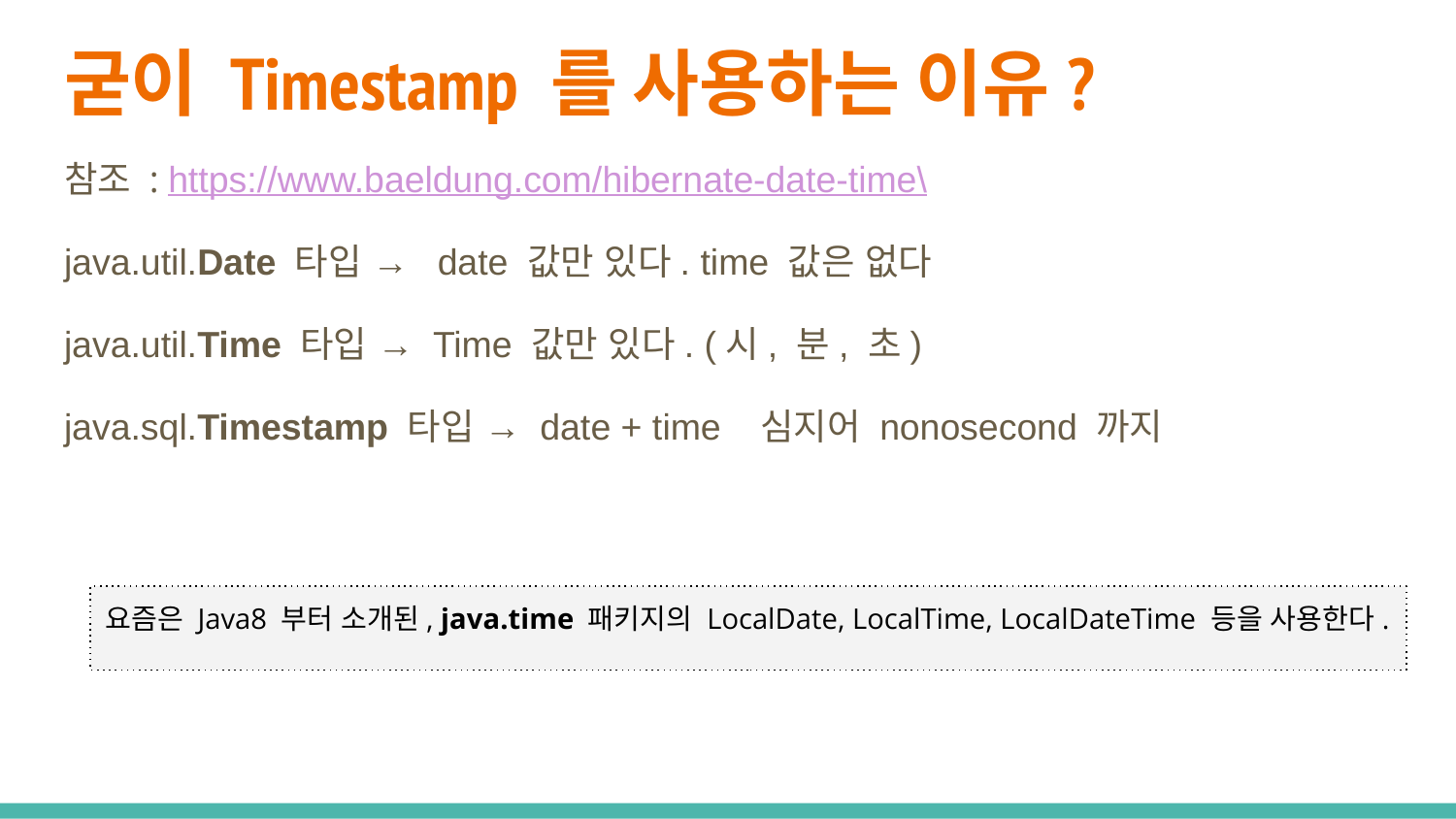

# 굳이 Timestamp 를 사용하는 이유?
참조 : https://www.baeldung.com/hibernate-date-time\
java.util.Date 타입 →  date 값만 있다. time 값은 없다
java.util.Time 타입 → Time 값만 있다. (시, 분, 초)
java.sql.Timestamp 타입 → date + time   심지어 nonosecond 까지
요즘은 Java8 부터 소개된, java.time 패키지의 LocalDate, LocalTime, LocalDateTime 등을 사용한다.